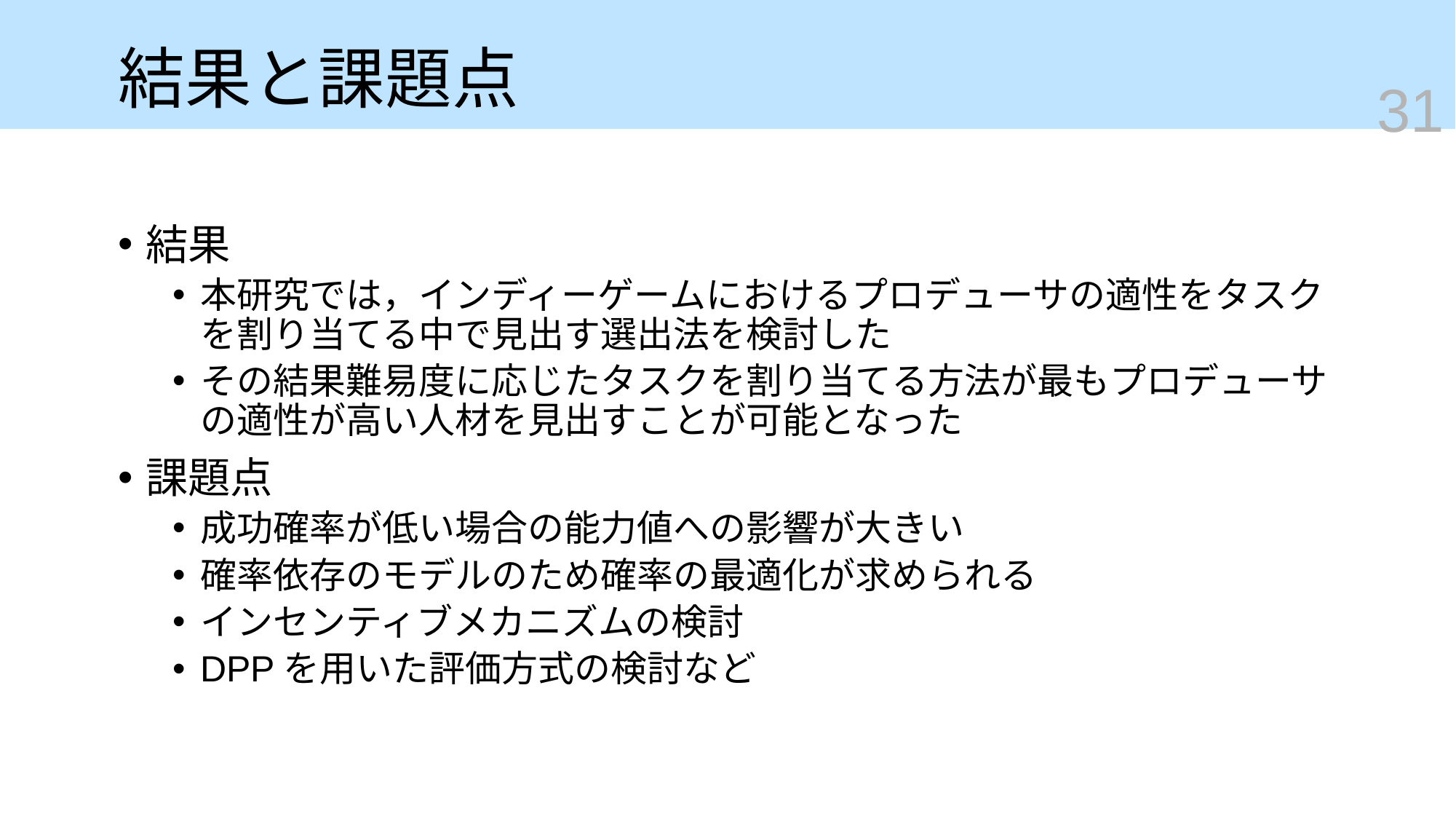

# 結果と課題点
31
結果
本研究では，インディーゲームにおけるプロデューサの適性をタスクを割り当てる中で見出す選出法を検討した
その結果難易度に応じたタスクを割り当てる方法が最もプロデューサの適性が高い人材を見出すことが可能となった
課題点
成功確率が低い場合の能力値への影響が大きい
確率依存のモデルのため確率の最適化が求められる
インセンティブメカニズムの検討
DPPを用いた評価方式の検討など